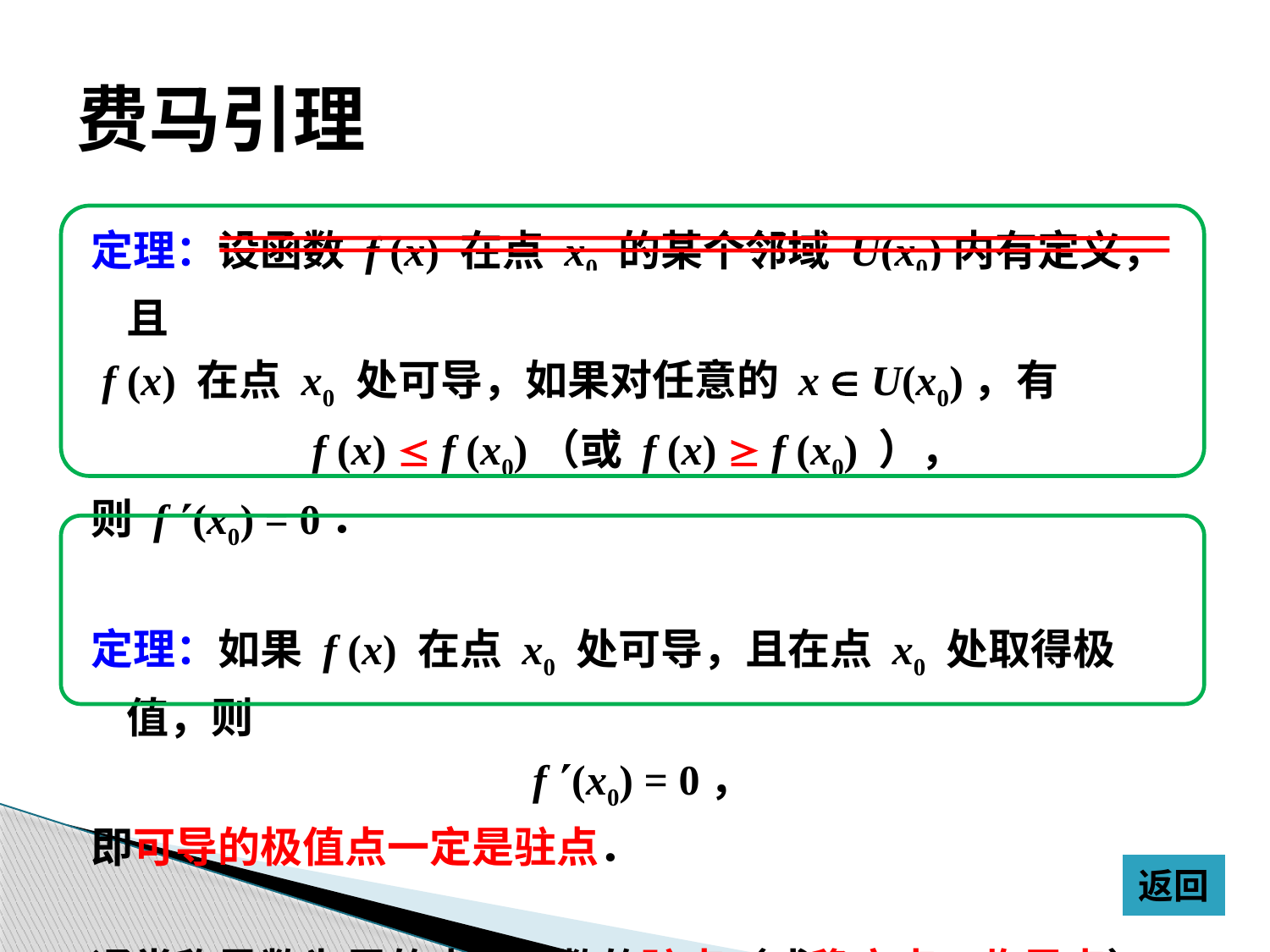

# 费马引理

定理：设函数 f (x) 在点 x0 的某个邻域 U(x0)内有定义，且
 f (x) 在点 x0 处可导，如果对任意的 x ∈ U(x0)，有
f (x) ≤ f (x0)（或 f (x) ≥ f (x0) ），
则 f ′(x0) = 0．

定理：如果 f (x) 在点 x0 处可导，且在点 x0 处取得极值，则
f ′(x0) = 0，
即可导的极值点一定是驻点．

通常称导数为零的点为函数的驻点（或稳定点，临界点）.

返回